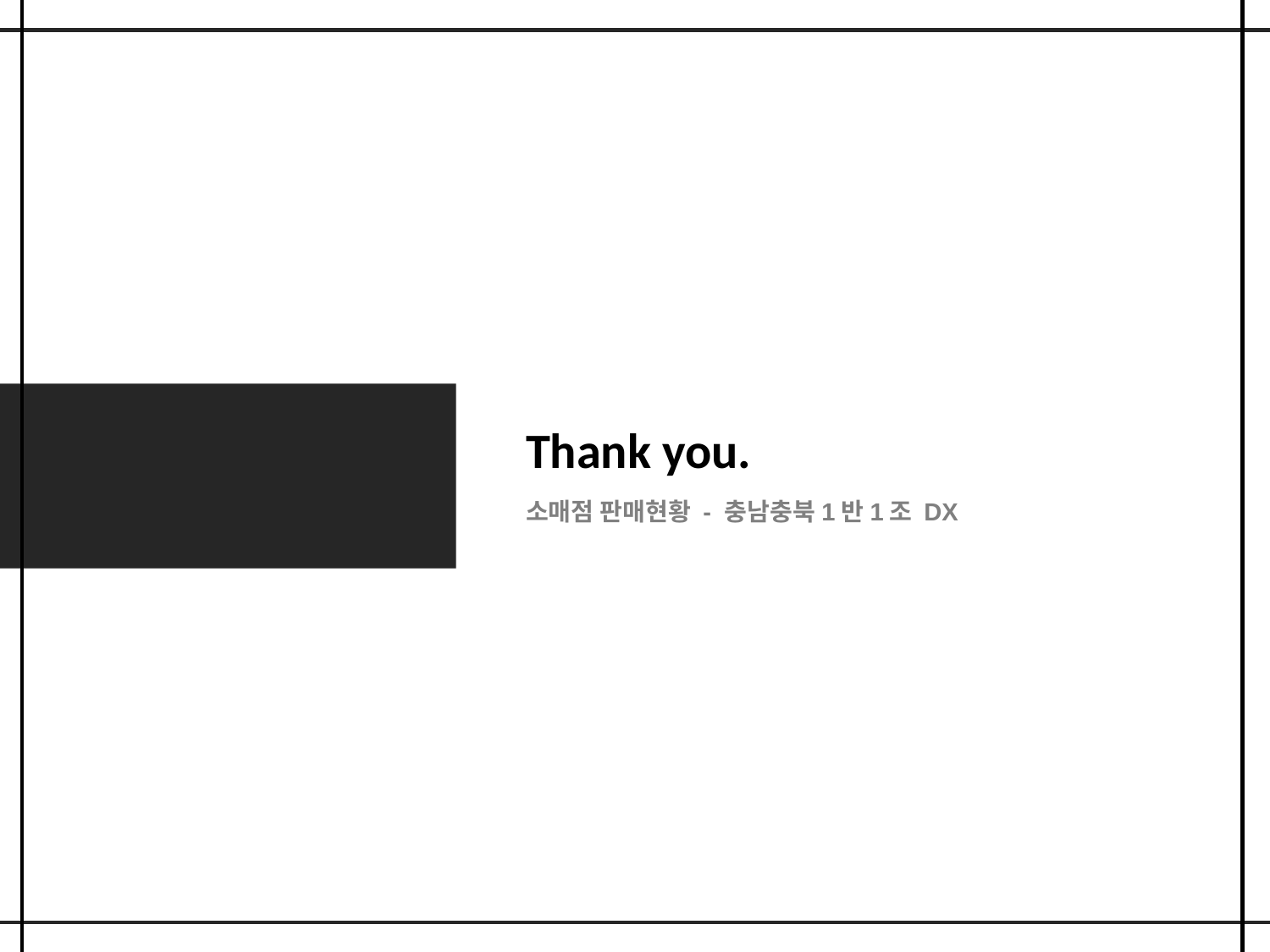

Thank you.
소매점 판매현황 - 충남충북1반1조 DX